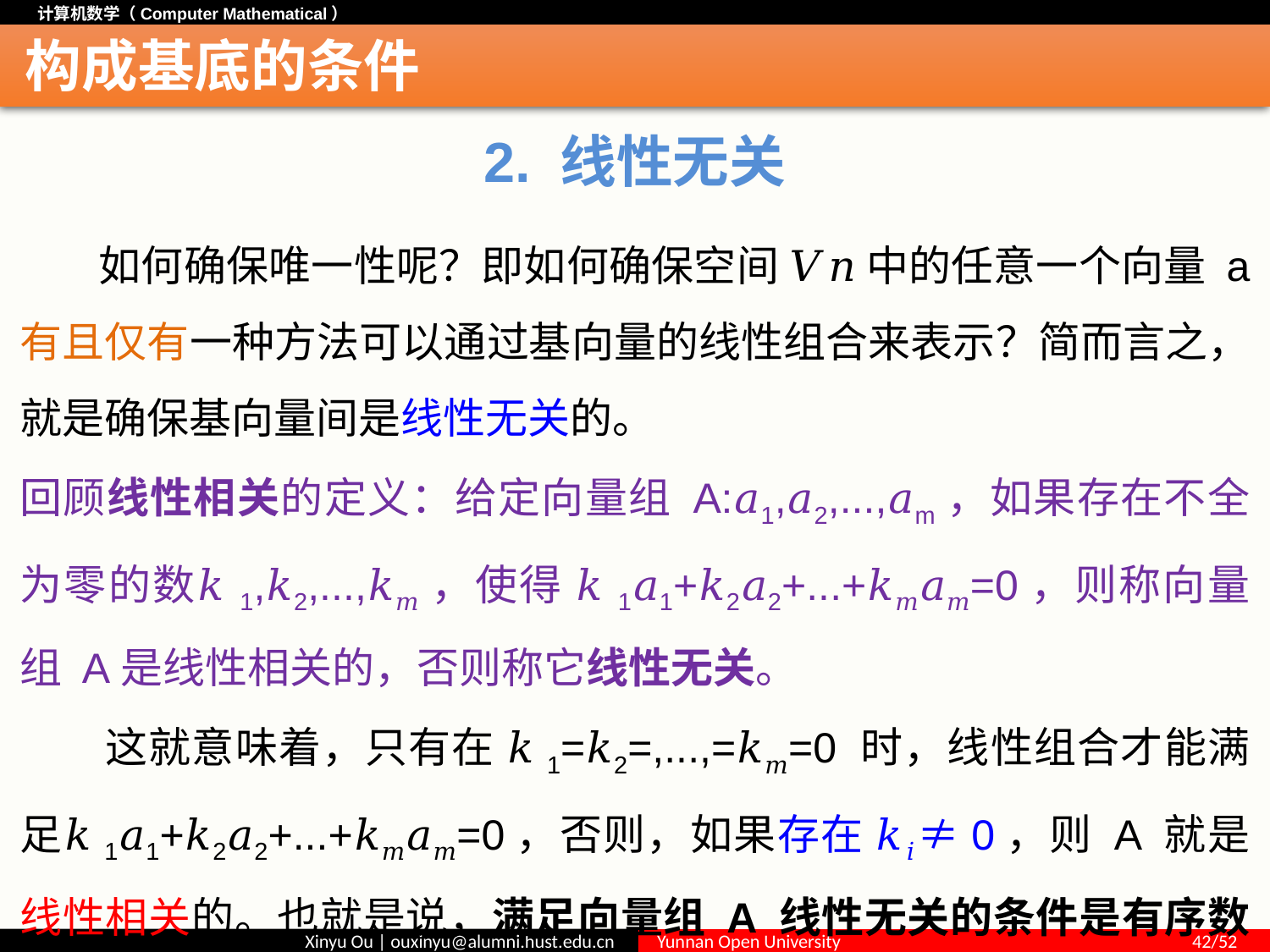

# 构成基底的条件
2. 线性无关
       如何确保唯一性呢？即如何确保空间 𝑉𝑛 中的任意一个向量 a 有且仅有一种方法可以通过基向量的线性组合来表示？简而言之，就是确保基向量间是线性无关的。
回顾线性相关的定义：给定向量组 A:𝑎1,𝑎2,...,𝑎m，如果存在不全为零的数𝑘1,𝑘2,...,𝑘𝑚，使得 𝑘1𝑎1+𝑘2𝑎2+...+𝑘𝑚𝑎𝑚=0，则称向量组 A是线性相关的，否则称它线性无关。
       这就意味着，只有在 𝑘1=𝑘2=,...,=𝑘𝑚=0 时，线性组合才能满足𝑘1𝑎1+𝑘2𝑎2+...+𝑘𝑚𝑎𝑚=0，否则，如果存在 𝑘𝑖≠0，则 A 就是线性相关的。也就是说，满足向量组 A 线性无关的条件是有序数全为0。